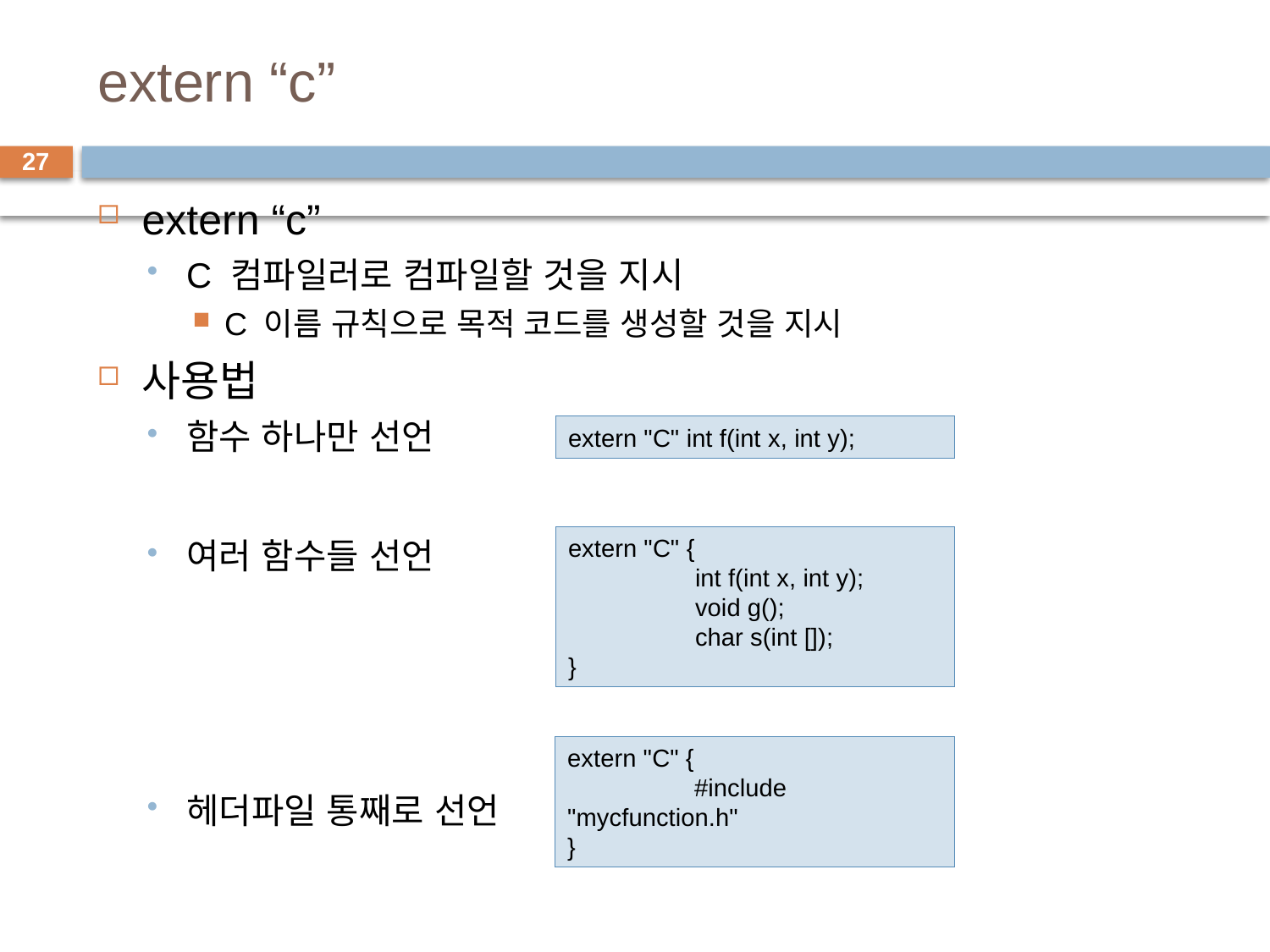

# extern “c”
27
extern “c”
C 컴파일러로 컴파일할 것을 지시
C 이름 규칙으로 목적 코드를 생성할 것을 지시
사용법
함수 하나만 선언

여러 함수들 선언

헤더파일 통째로 선언
extern "C" int f(int x, int y);
extern "C" {
	int f(int x, int y);
	void g();
	char s(int []);
}
extern "C" {
	#include "mycfunction.h"
}